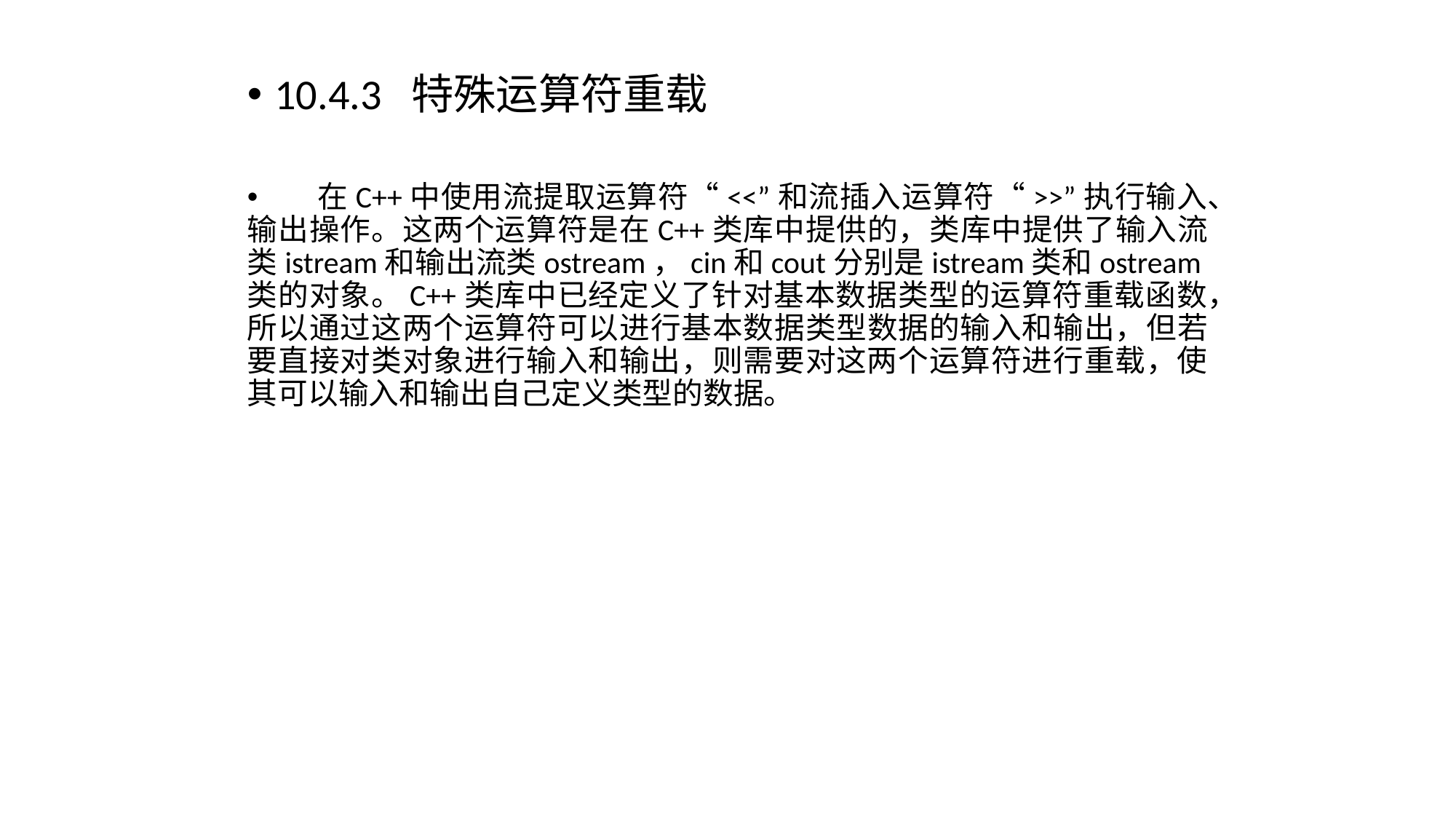

10.4.3  特殊运算符重载

       在C++中使用流提取运算符“<<”和流插入运算符“>>”执行输入、输出操作。这两个运算符是在C++类库中提供的，类库中提供了输入流类istream和输出流类ostream，cin和cout分别是istream类和ostream类的对象。C++类库中已经定义了针对基本数据类型的运算符重载函数，所以通过这两个运算符可以进行基本数据类型数据的输入和输出，但若要直接对类对象进行输入和输出，则需要对这两个运算符进行重载，使其可以输入和输出自己定义类型的数据。